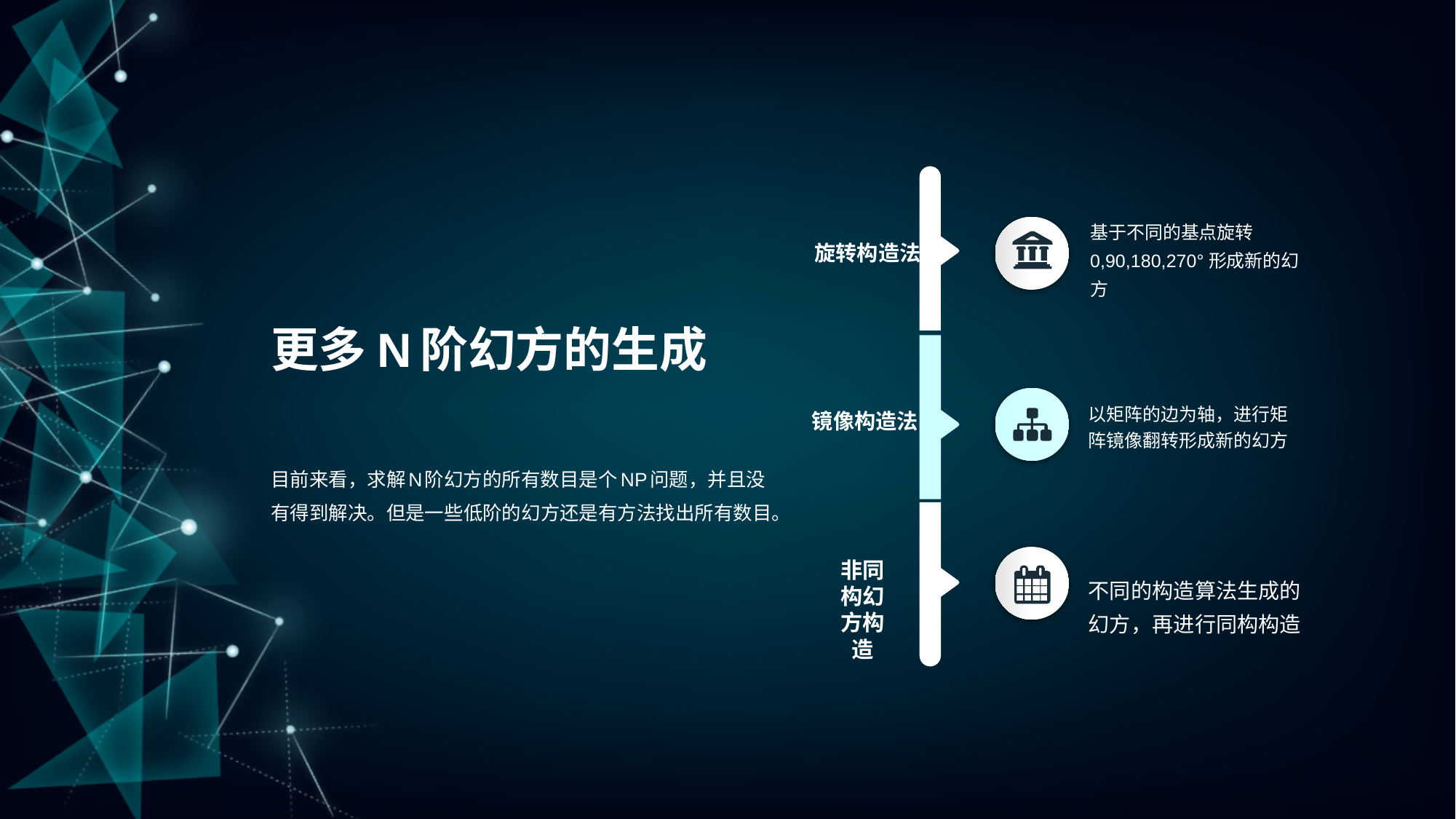

基于不同的基点旋转0,90,180,270°形成新的幻方

旋转构造法

以矩阵的边为轴，进行矩阵镜像翻转形成新的幻方

镜像构造法

非同构幻方构造

不同的构造算法生成的幻方，再进行同构构造
更多N阶幻方的生成
目前来看，求解N阶幻方的所有数目是个NP问题，并且没有得到解决。但是一些低阶的幻方还是有方法找出所有数目。